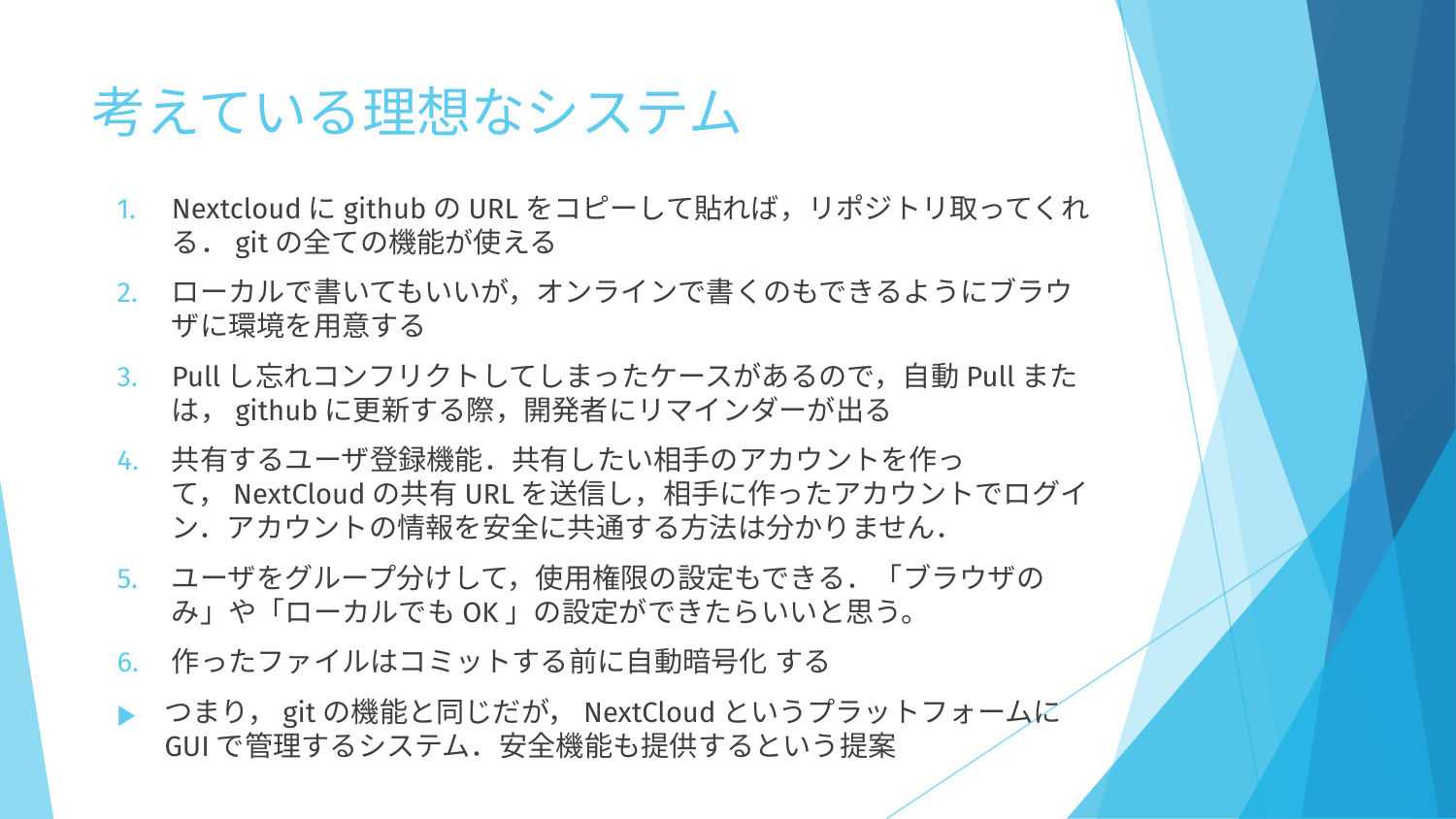

# 考えている理想なシステム
NextcloudにgithubのURLをコピーして貼れば，リポジトリ取ってくれる．gitの全ての機能が使える
ローカルで書いてもいいが，オンラインで書くのもできるようにブラウザに環境を用意する
Pullし忘れコンフリクトしてしまったケースがあるので，自動Pullまたは，githubに更新する際，開発者にリマインダーが出る
共有するユーザ登録機能．共有したい相手のアカウントを作って，NextCloudの共有URLを送信し，相手に作ったアカウントでログイン．アカウントの情報を安全に共通する方法は分かりません．
ユーザをグループ分けして，使用権限の設定もできる．「ブラウザのみ」や「ローカルでもOK」の設定ができたらいいと思う。
作ったファイルはコミットする前に自動暗号化 する
つまり，gitの機能と同じだが，NextCloudというプラットフォームにGUIで管理するシステム．安全機能も提供するという提案